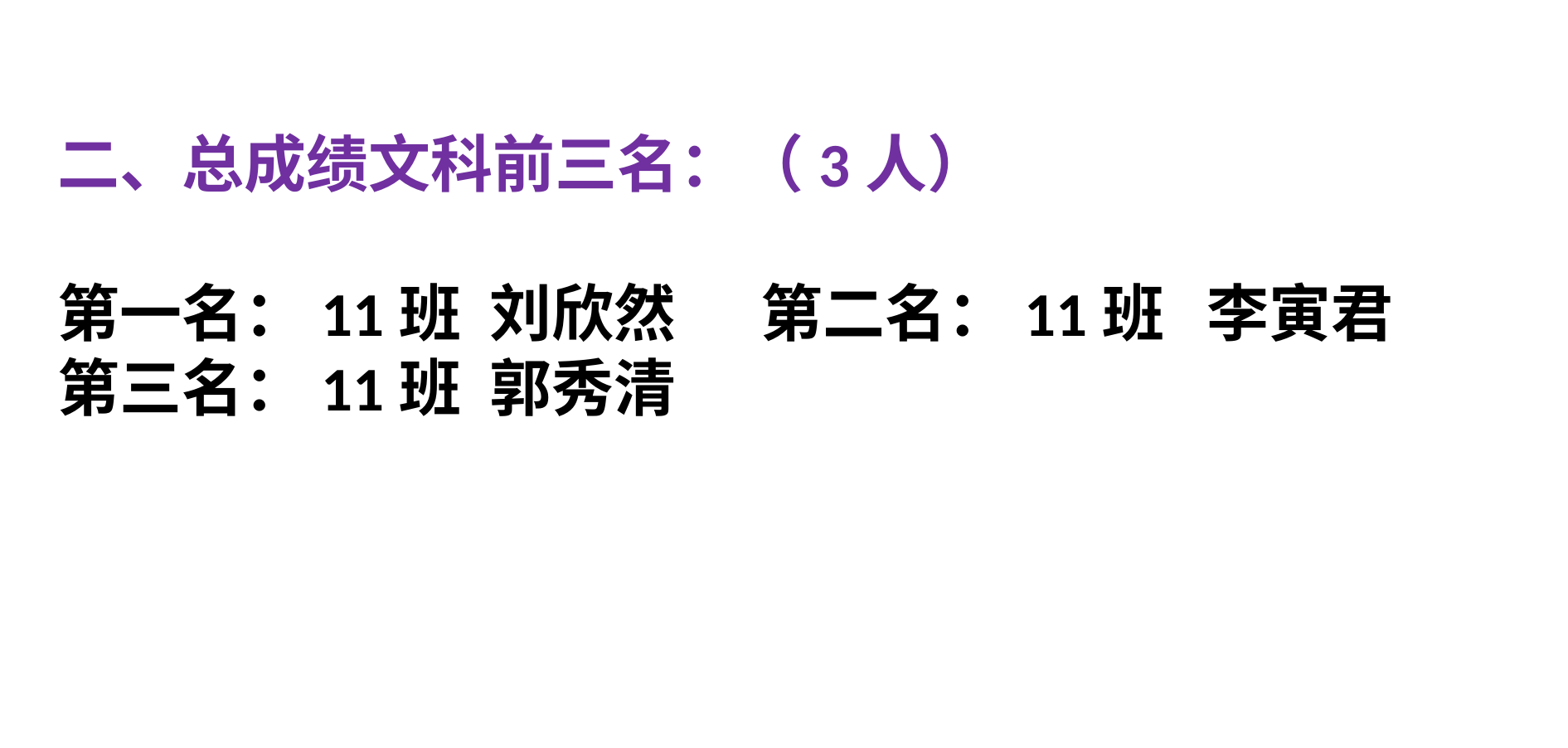

二、总成绩文科前三名：（3人）

第一名：11班  刘欣然      第二名：11班   李寅君
第三名：11班  郭秀清